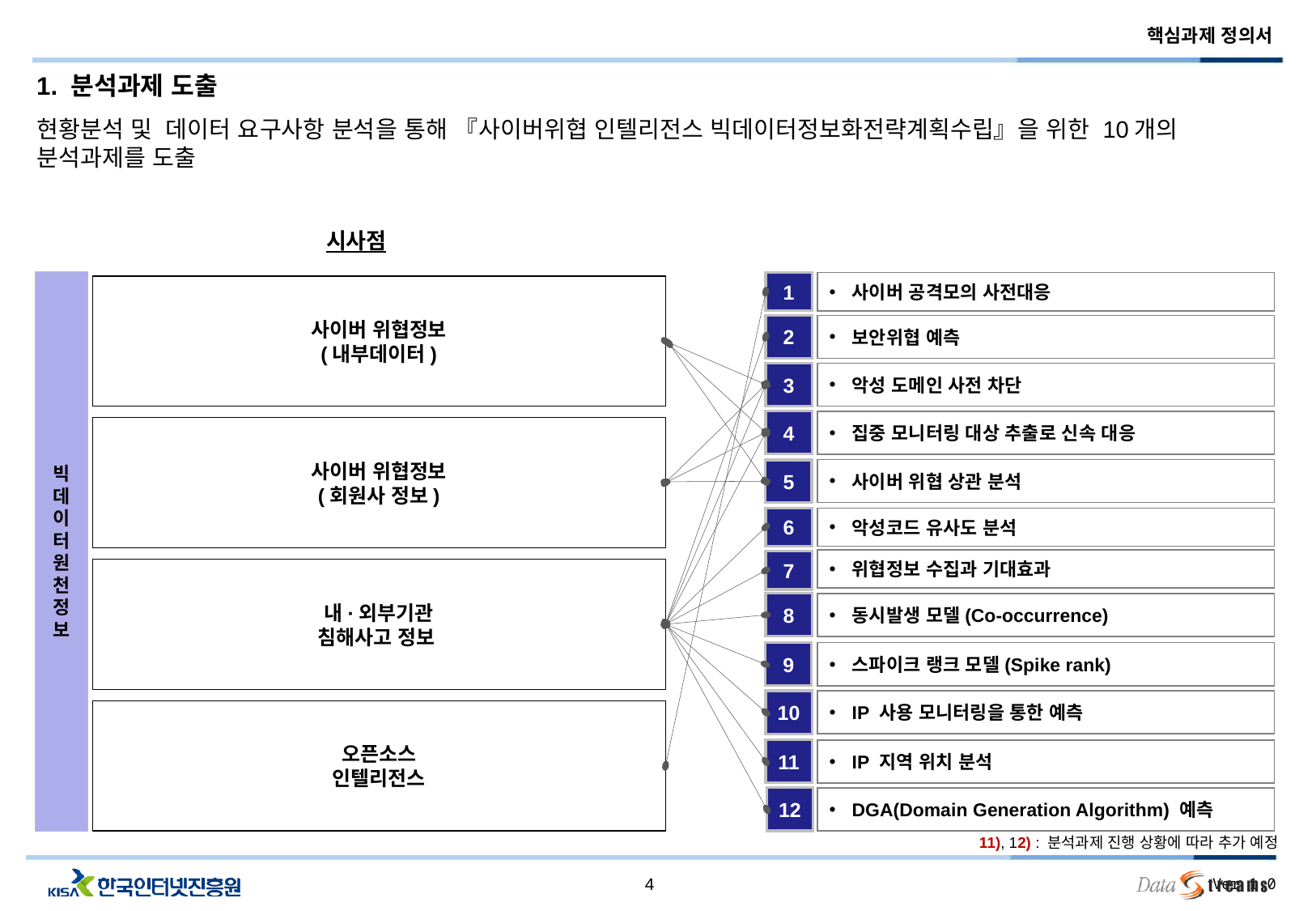

1. 분석과제 도출
현황분석 및  데이터 요구사항 분석을 통해 『사이버위협 인텔리전스 빅데이터정보화전략계획수립』을 위한 10개의 분석과제를 도출
시사점
빅데이터 원천 정보
1
사이버 공격모의 사전대응
사이버 위협정보
(내부데이터)
2
보안위협 예측
3
악성 도메인 사전 차단
4
집중 모니터링 대상 추출로 신속 대응
사이버 위협정보
(회원사 정보)
사이버 위협 상관 분석
5
6
악성코드 유사도 분석
위협정보 수집과 기대효과
7
내·외부기관
침해사고 정보
8
동시발생 모델(Co-occurrence)
9
스파이크 랭크 모델(Spike rank)
10
IP 사용 모니터링을 통한 예측
오픈소스
인텔리전스
11
IP 지역 위치 분석
12
DGA(Domain Generation Algorithm) 예측
11), 12) : 분석과제 진행 상황에 따라 추가 예정